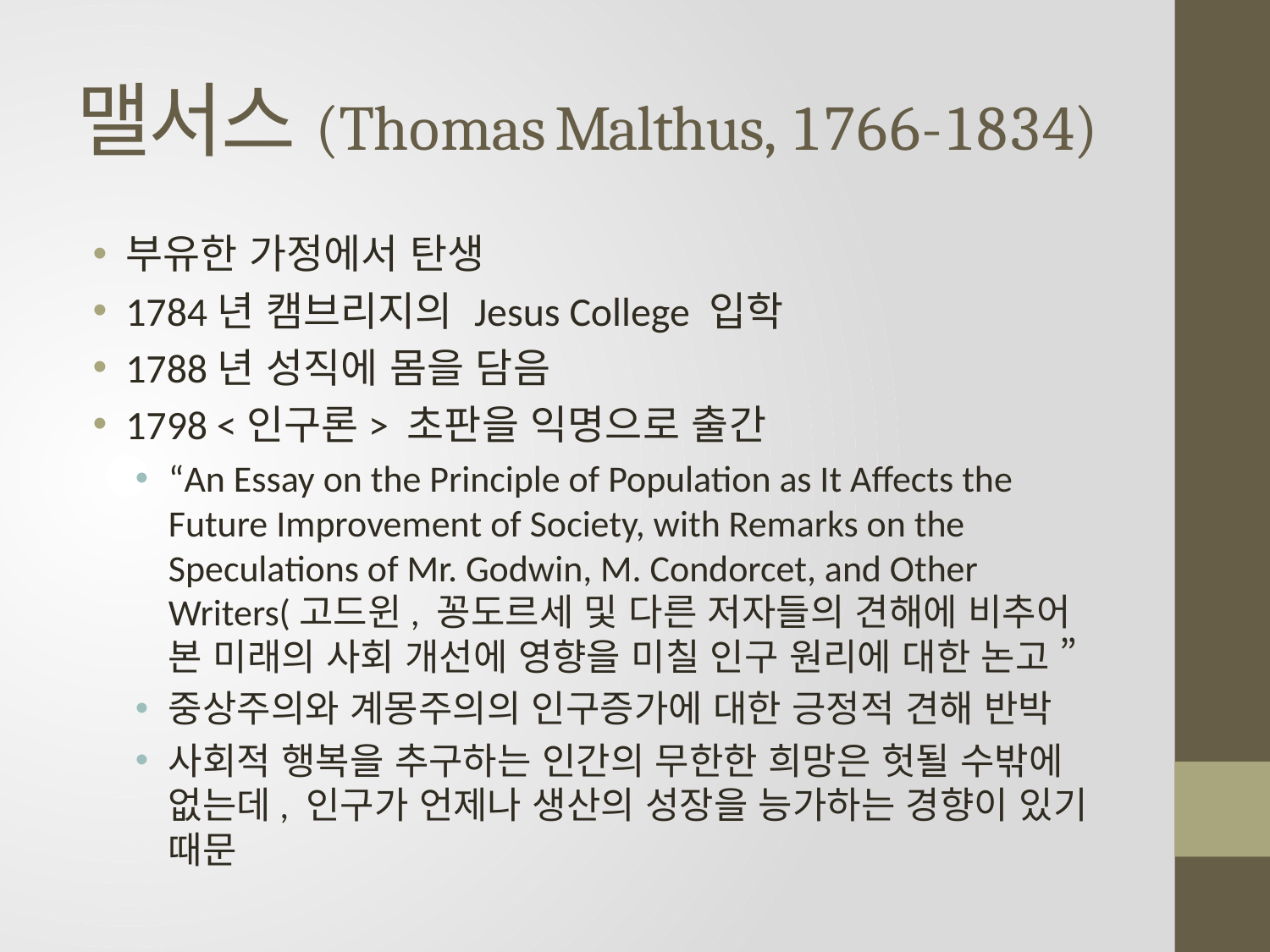

# 맬서스(Thomas Malthus, 1766-1834)
부유한 가정에서 탄생
1784년 캠브리지의 Jesus College 입학
1788년 성직에 몸을 담음
1798 <인구론> 초판을 익명으로 출간
“An Essay on the Principle of Population as It Affects the Future Improvement of Society, with Remarks on the Speculations of Mr. Godwin, M. Condorcet, and Other Writers(고드윈, 꽁도르세 및 다른 저자들의 견해에 비추어 본 미래의 사회 개선에 영향을 미칠 인구 원리에 대한 논고 ”
중상주의와 계몽주의의 인구증가에 대한 긍정적 견해 반박
사회적 행복을 추구하는 인간의 무한한 희망은 헛될 수밖에 없는데, 인구가 언제나 생산의 성장을 능가하는 경향이 있기 때문